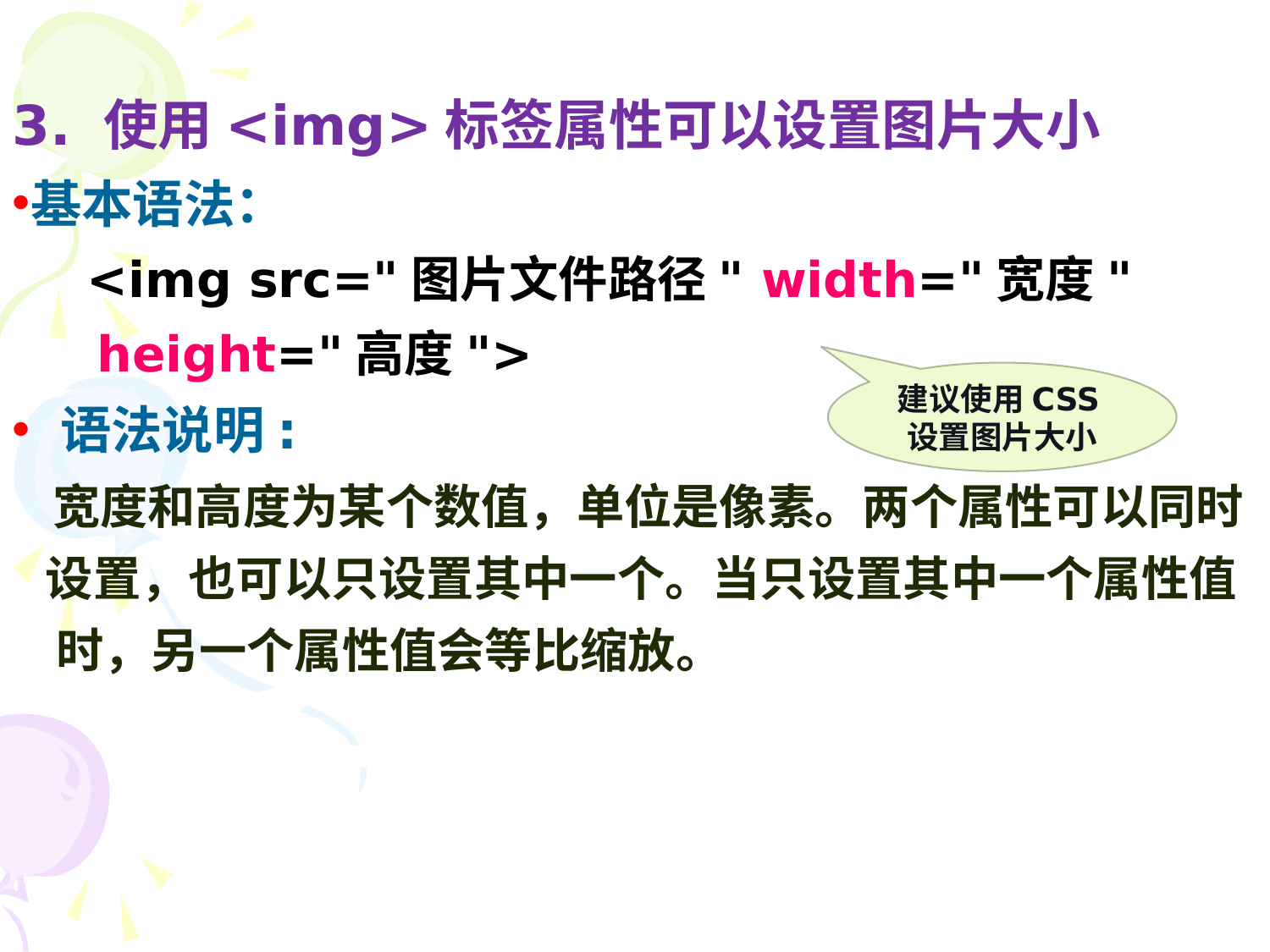

3. 使用<img>标签属性可以设置图片大小
基本语法：
     <img src="图片文件路径" width="宽度" height="高度">
语法说明:
   宽度和高度为某个数值，单位是像素。两个属性可以同时
  设置，也可以只设置其中一个。当只设置其中一个属性值
   时，另一个属性值会等比缩放。

建议使用CSS设置图片大小